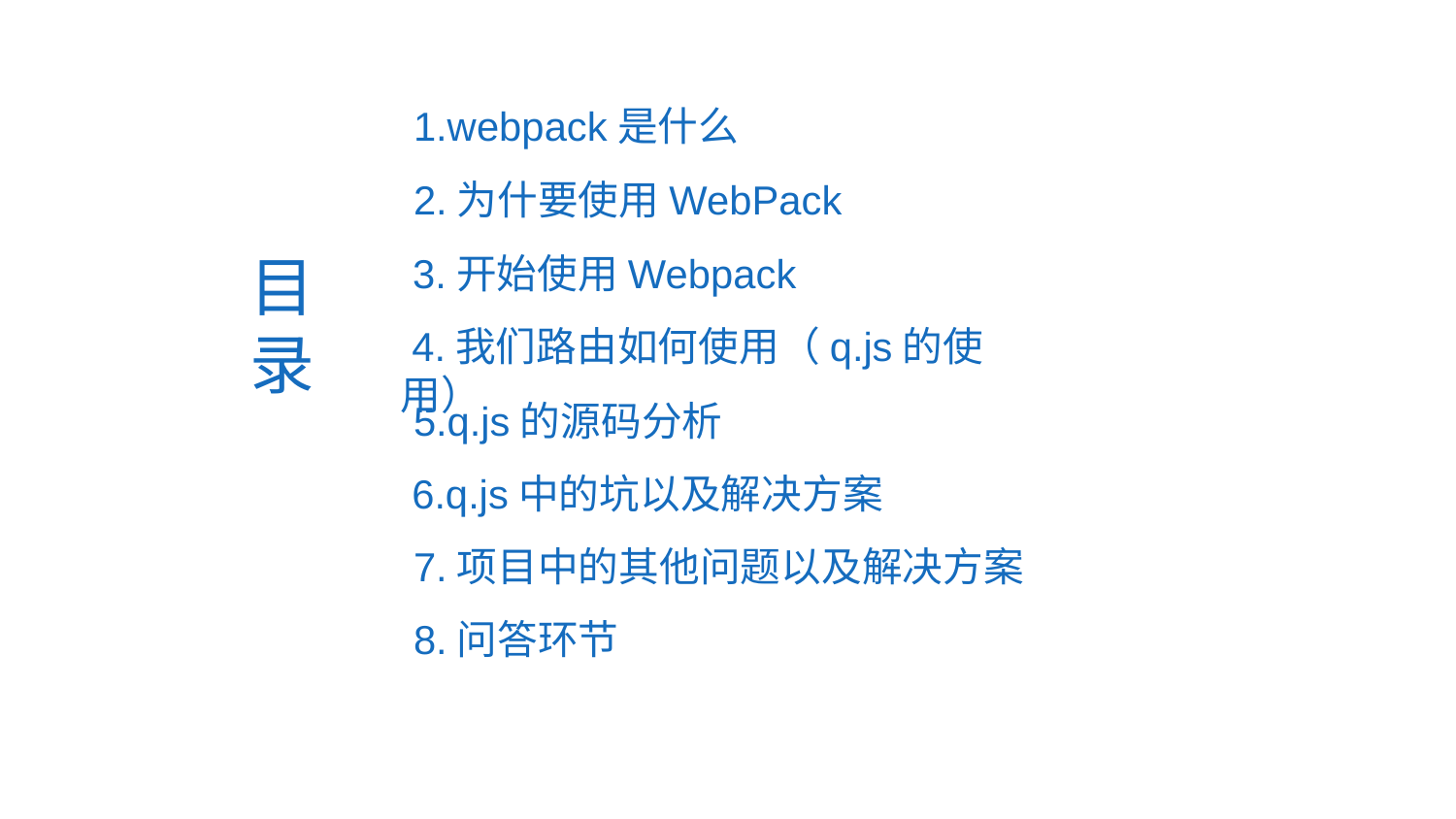

1.webpack是什么
 2.为什要使用WebPack
目
录
 3.开始使用Webpack
 4.我们路由如何使用（q.js的使用）
 5.q.js的源码分析
 6.q.js中的坑以及解决方案
 7.项目中的其他问题以及解决方案
 8.问答环节